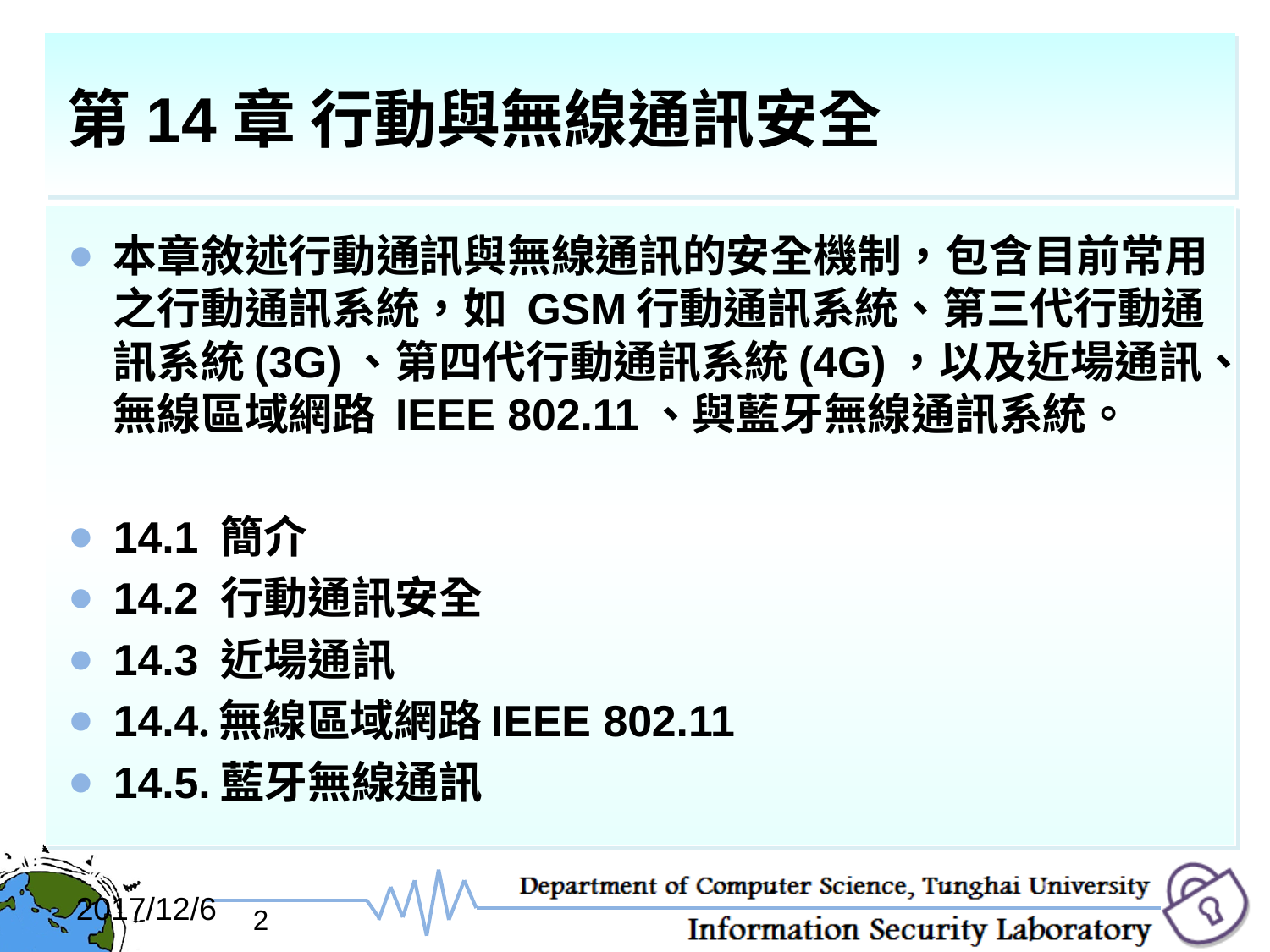

# 第14章 行動與無線通訊安全
本章敘述行動通訊與無線通訊的安全機制，包含目前常用之行動通訊系統，如 GSM行動通訊系統、第三代行動通訊系統(3G)、第四代行動通訊系統(4G)，以及近場通訊、無線區域網路 IEEE 802.11、與藍牙無線通訊系統。

14.1 簡介
14.2 行動通訊安全
14.3 近場通訊
14.4.無線區域網路IEEE 802.11
14.5.藍牙無線通訊
2017/12/6
2